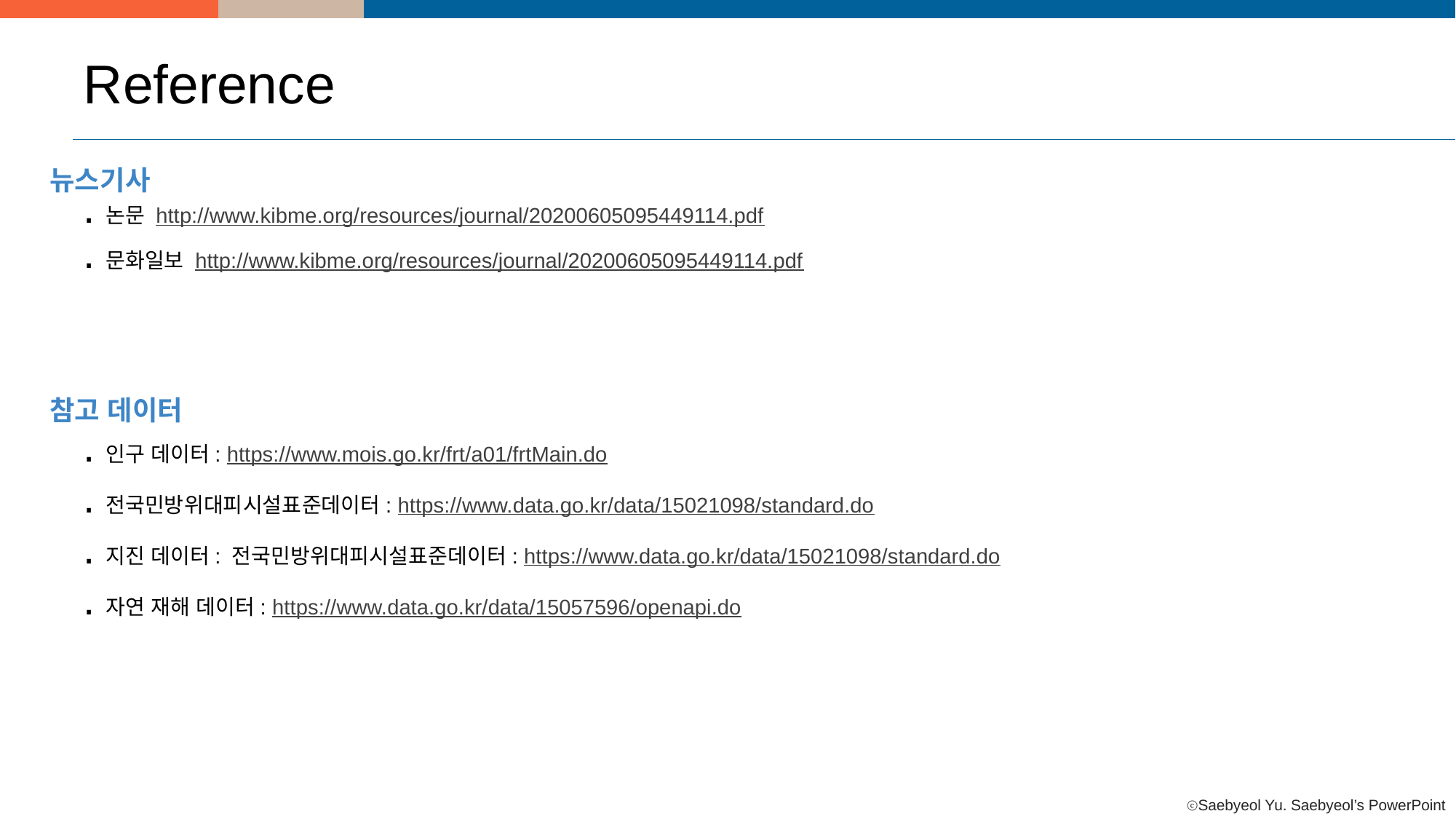

Reference
뉴스기사
.논문 http://www.kibme.org/resources/journal/20200605095449114.pdf
.문화일보 http://www.kibme.org/resources/journal/20200605095449114.pdf
참고 데이터
.인구 데이터: https://www.mois.go.kr/frt/a01/frtMain.do
.전국민방위대피시설표준데이터: https://www.data.go.kr/data/15021098/standard.do
.지진 데이터: 전국민방위대피시설표준데이터: https://www.data.go.kr/data/15021098/standard.do
.자연 재해 데이터: https://www.data.go.kr/data/15057596/openapi.do